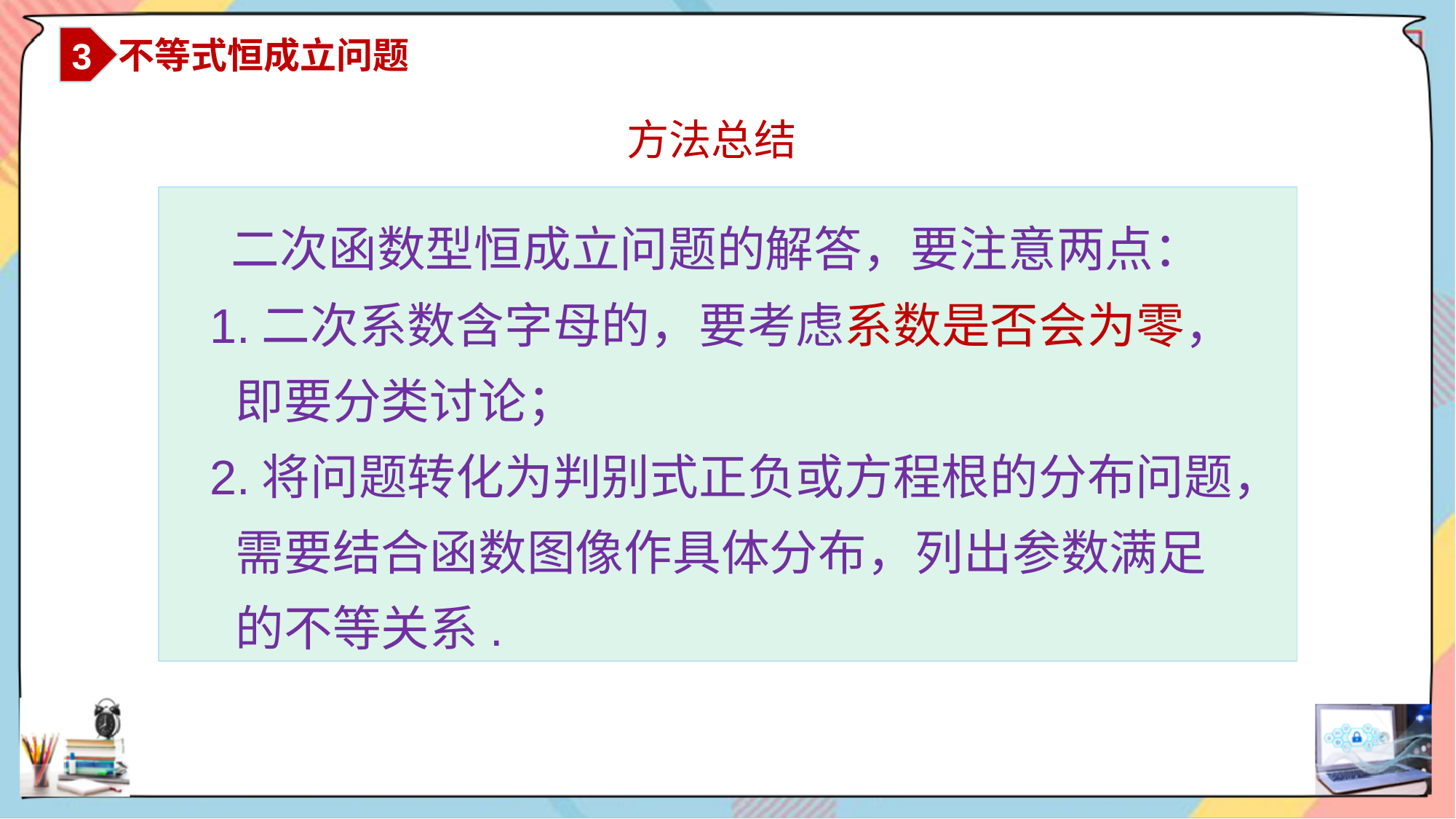

3
不等式恒成立问题
 方法总结
    二次函数型恒成立问题的解答，要注意两点：
   1.二次系数含字母的，要考虑系数是否会为零，
     即要分类讨论；
   2.将问题转化为判别式正负或方程根的分布问题，
     需要结合函数图像作具体分布，列出参数满足
     的不等关系.